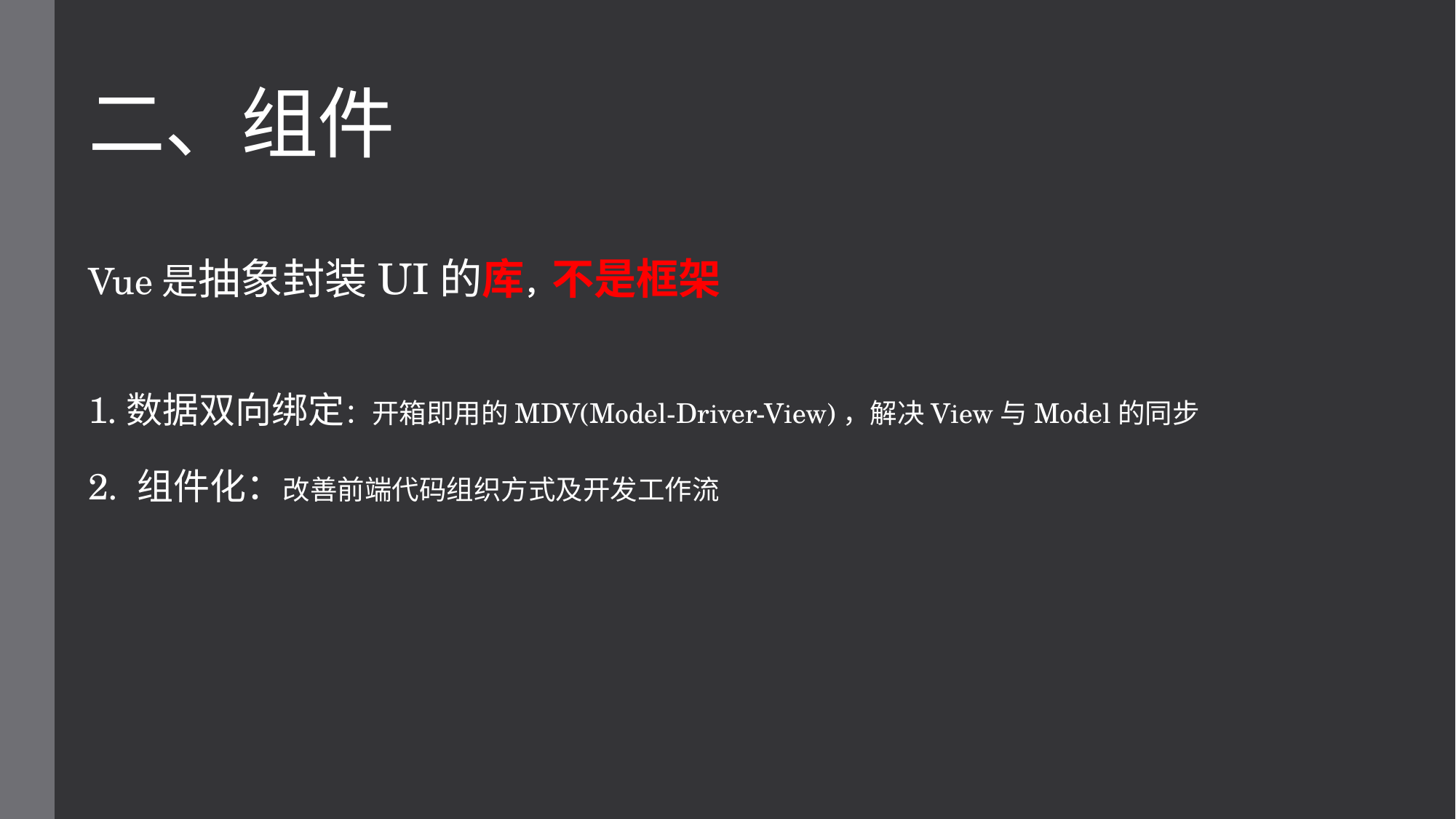

# 二、组件

Vue是抽象封装UI的库，不是框架

1.数据双向绑定：开箱即用的MDV(Model-Driver-View)，解决View与Model的同步

2. 组件化：改善前端代码组织方式及开发工作流